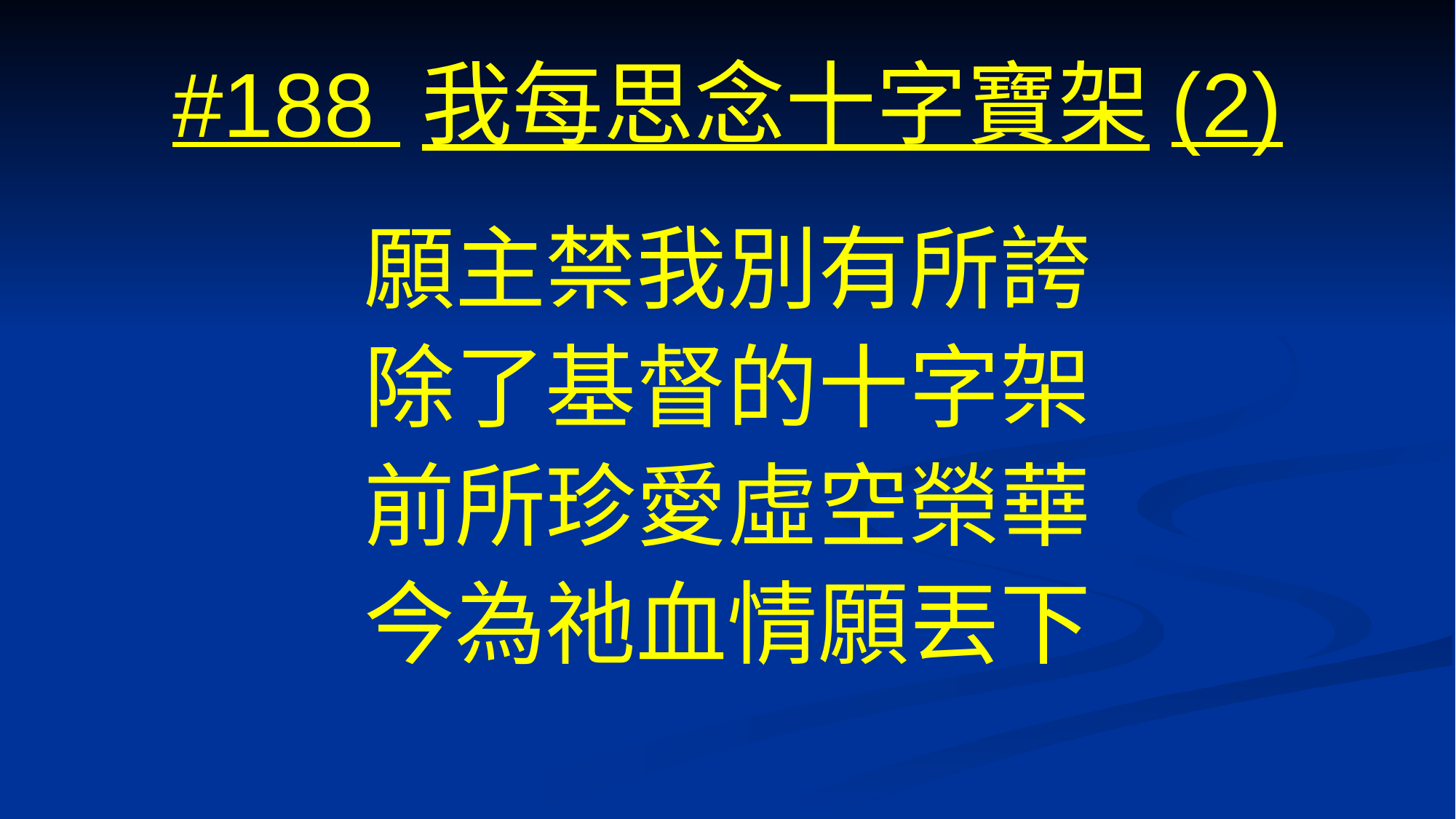

# #188 我每思念十字寶架(2)
願主禁我別有所誇
除了基督的十字架
前所珍愛虛空榮華
今為祂血情願丟下